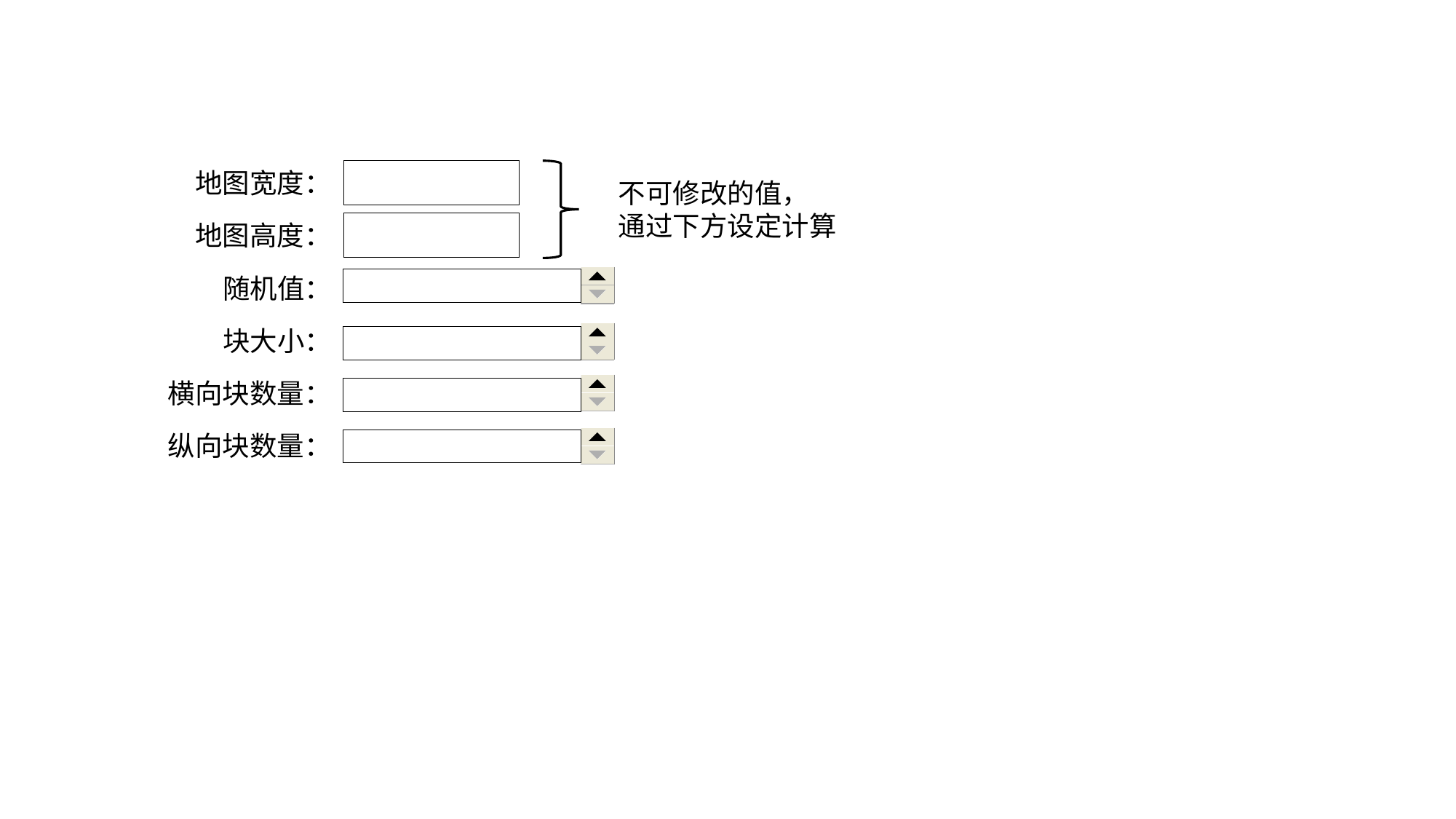

地图宽度：

不可修改的值，
通过下方设定计算
地图高度：

随机值：
块大小：
横向块数量：
纵向块数量：